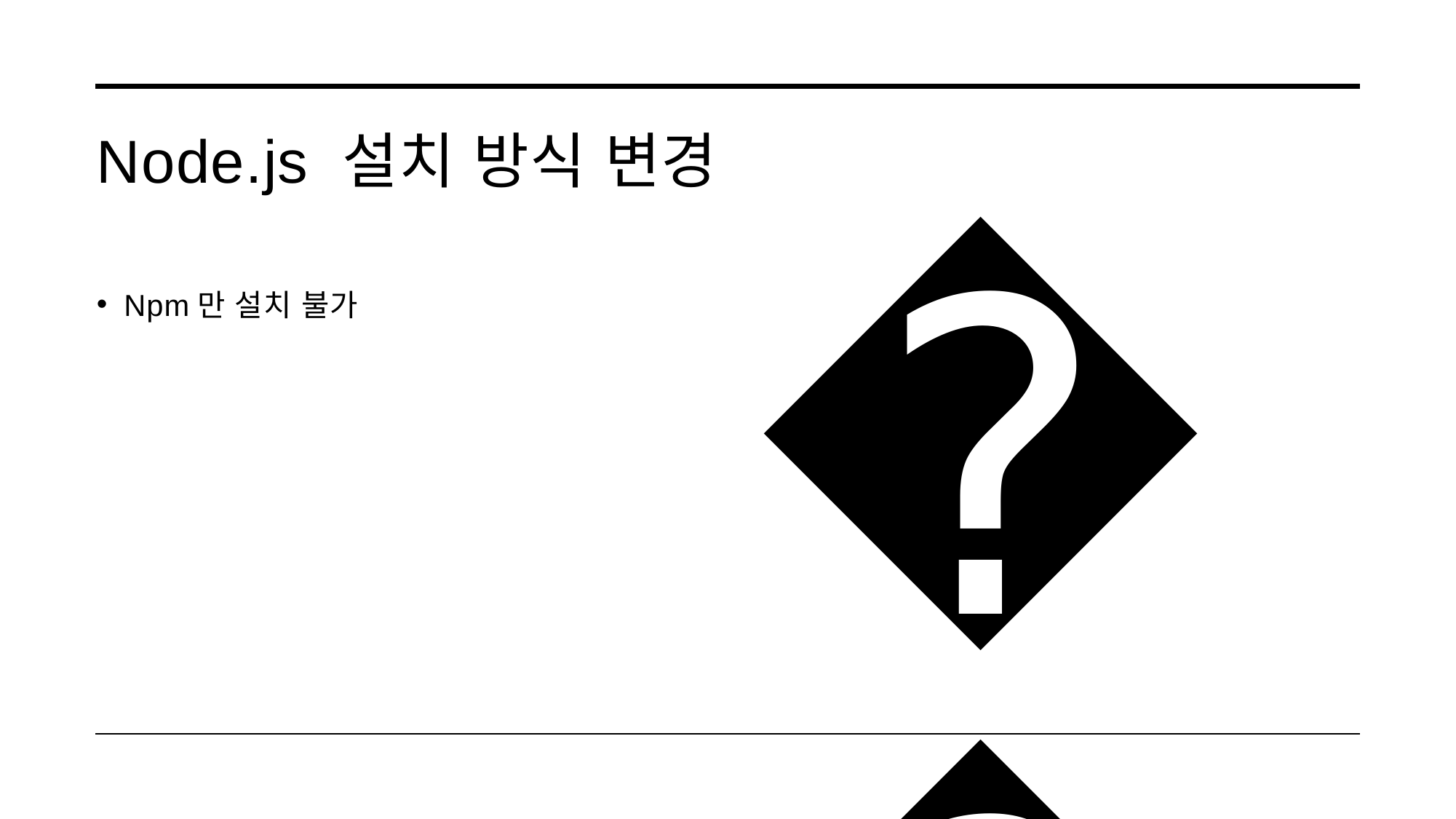

# Node.js 설치 방식 변경
😥
Npm만 설치 불가